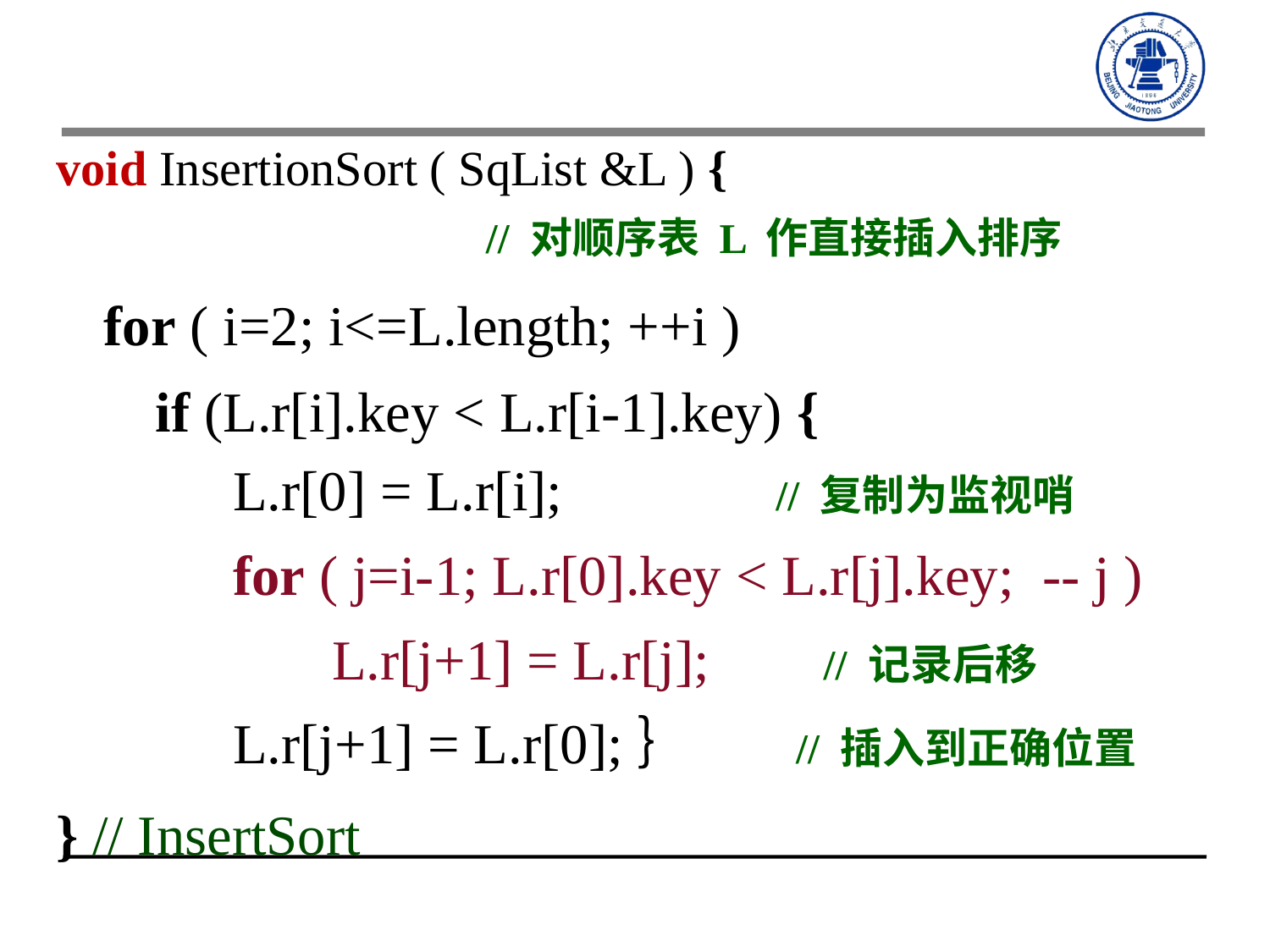

void InsertionSort ( SqList &L ) {
                                   // 对顺序表 L 作直接插入排序
   for ( i=2; i<=L.length; ++i )
       if (L.r[i].key < L.r[i-1].key) {

} // InsertSort
L.r[0] = L.r[i];               // 复制为监视哨
for ( j=i-1; L.r[0].key < L.r[j].key;  -- j )
       L.r[j+1] = L.r[j];        // 记录后移
L.r[j+1] = L.r[0];｝       // 插入到正确位置